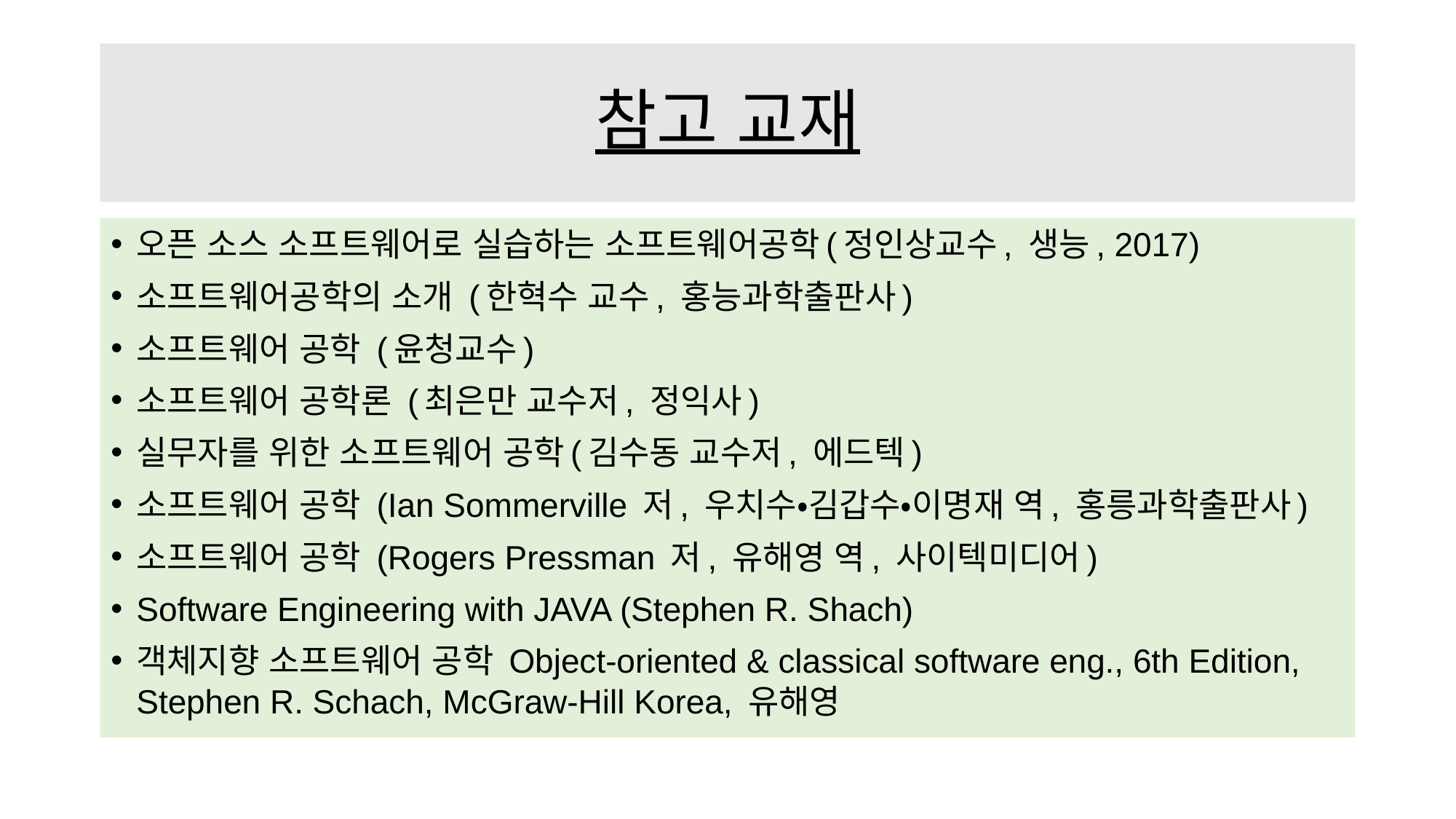

# 참고 교재
오픈 소스 소프트웨어로 실습하는 소프트웨어공학(정인상교수, 생능, 2017)
소프트웨어공학의 소개 (한혁수 교수, 홍능과학출판사)
소프트웨어 공학 (윤청교수)
소프트웨어 공학론 (최은만 교수저, 정익사)
실무자를 위한 소프트웨어 공학(김수동 교수저, 에드텍)
소프트웨어 공학 (Ian Sommerville 저, 우치수•김갑수•이명재 역, 홍릉과학출판사)
소프트웨어 공학 (Rogers Pressman 저, 유해영 역, 사이텍미디어)
Software Engineering with JAVA (Stephen R. Shach)
객체지향 소프트웨어 공학 Object-oriented & classical software eng., 6th Edition, Stephen R. Schach, McGraw-Hill Korea, 유해영